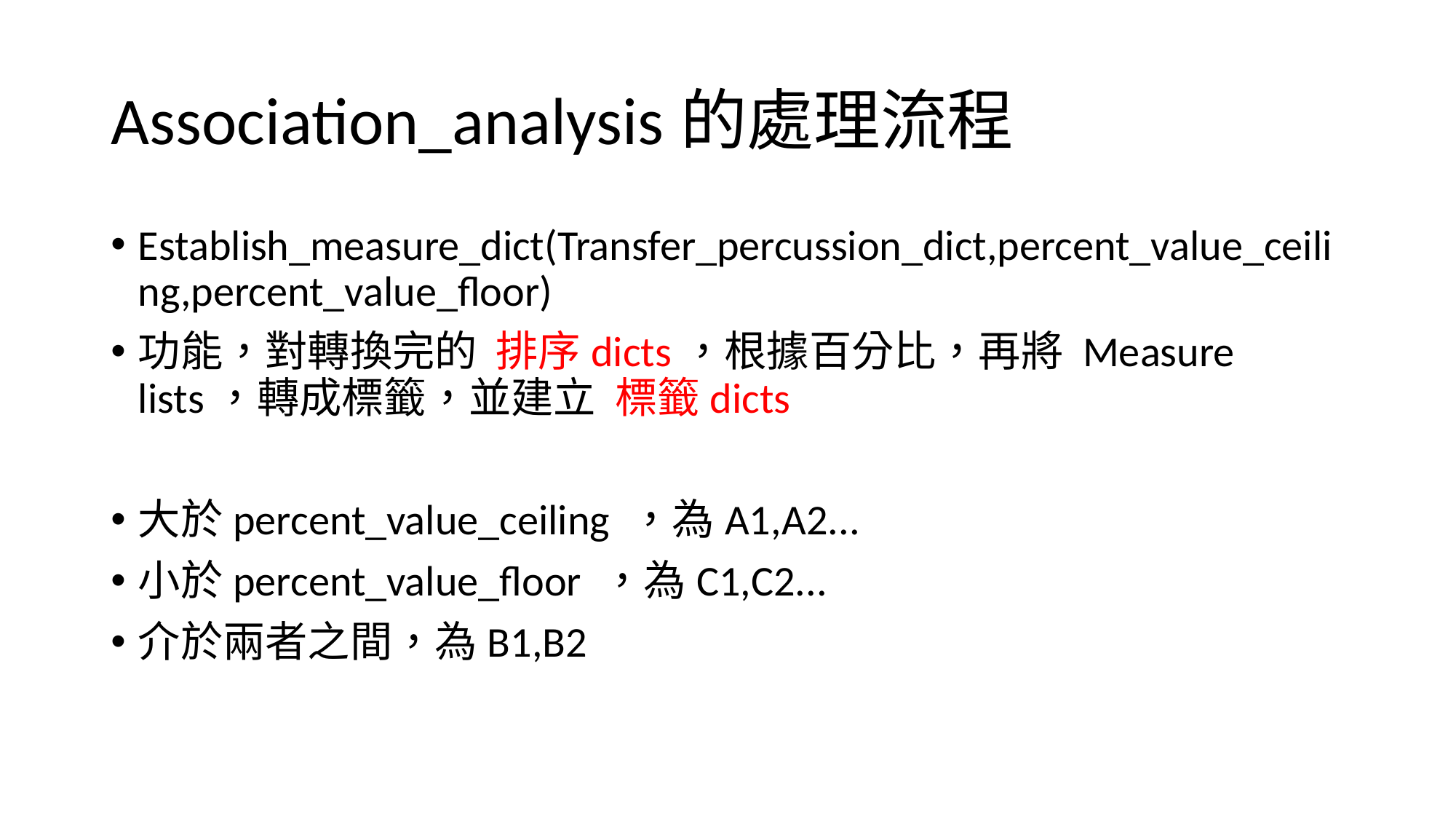

# Association_analysis的處理流程
Establish_measure_dict(Transfer_percussion_dict,percent_value_ceiling,percent_value_floor)
功能，對轉換完的  排序dicts，根據百分比，再將 Measure lists，轉成標籤，並建立  標籤dicts

大於percent_value_ceiling ，為A1,A2...
小於percent_value_floor ，為C1,C2...
介於兩者之間，為B1,B2